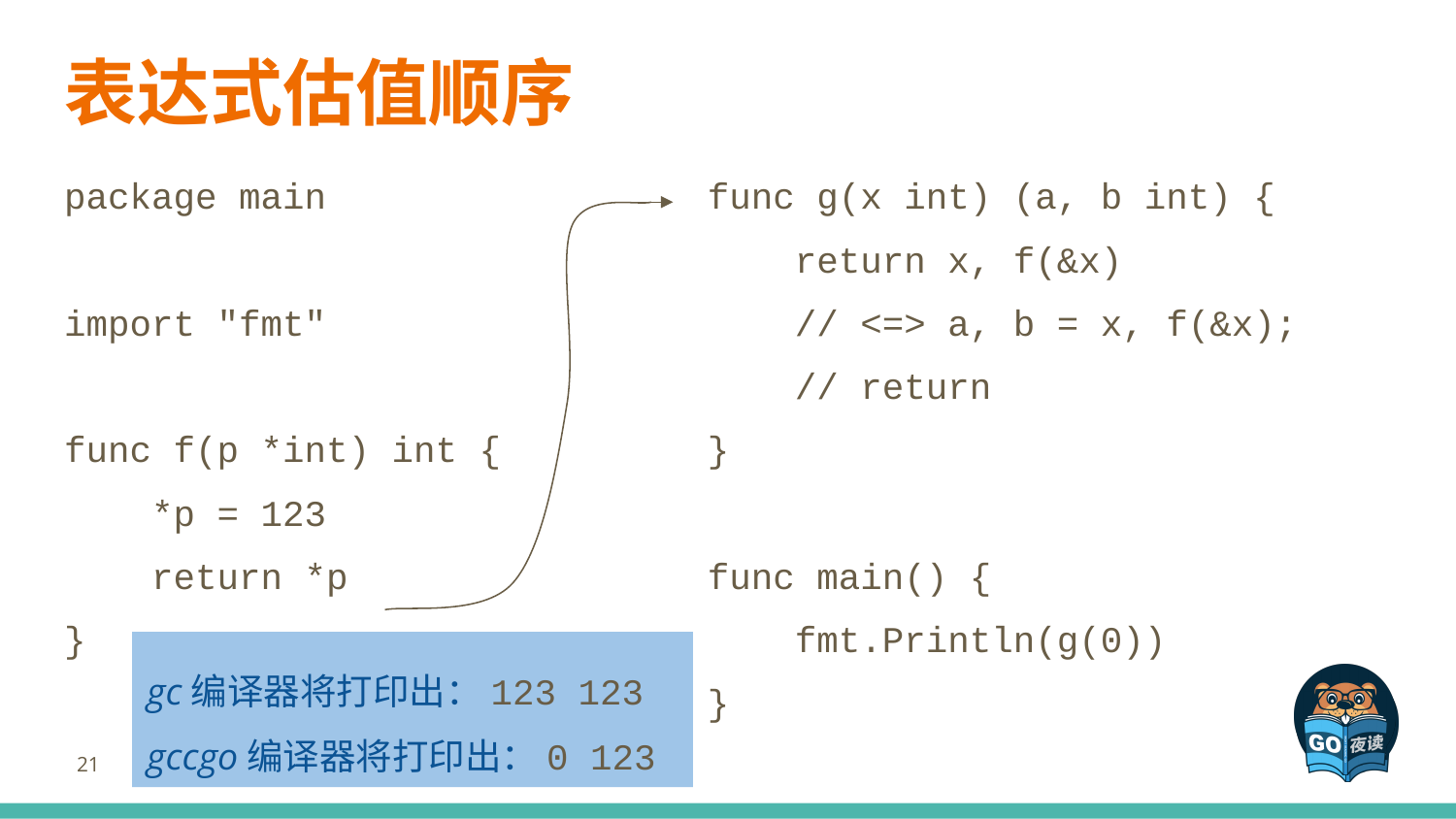

# 表达式估值顺序
package main

import "fmt"

func f(p *int) int {
    *p = 123
    return *p
}

func g(x int) (a, b int) {
    return x, f(&x)
    // <=> a, b = x, f(&x);
    // return
}

func main() {
    fmt.Println(g(0))
}

gc编译器将打印出：123 123
gccgo编译器将打印出：0 123
21